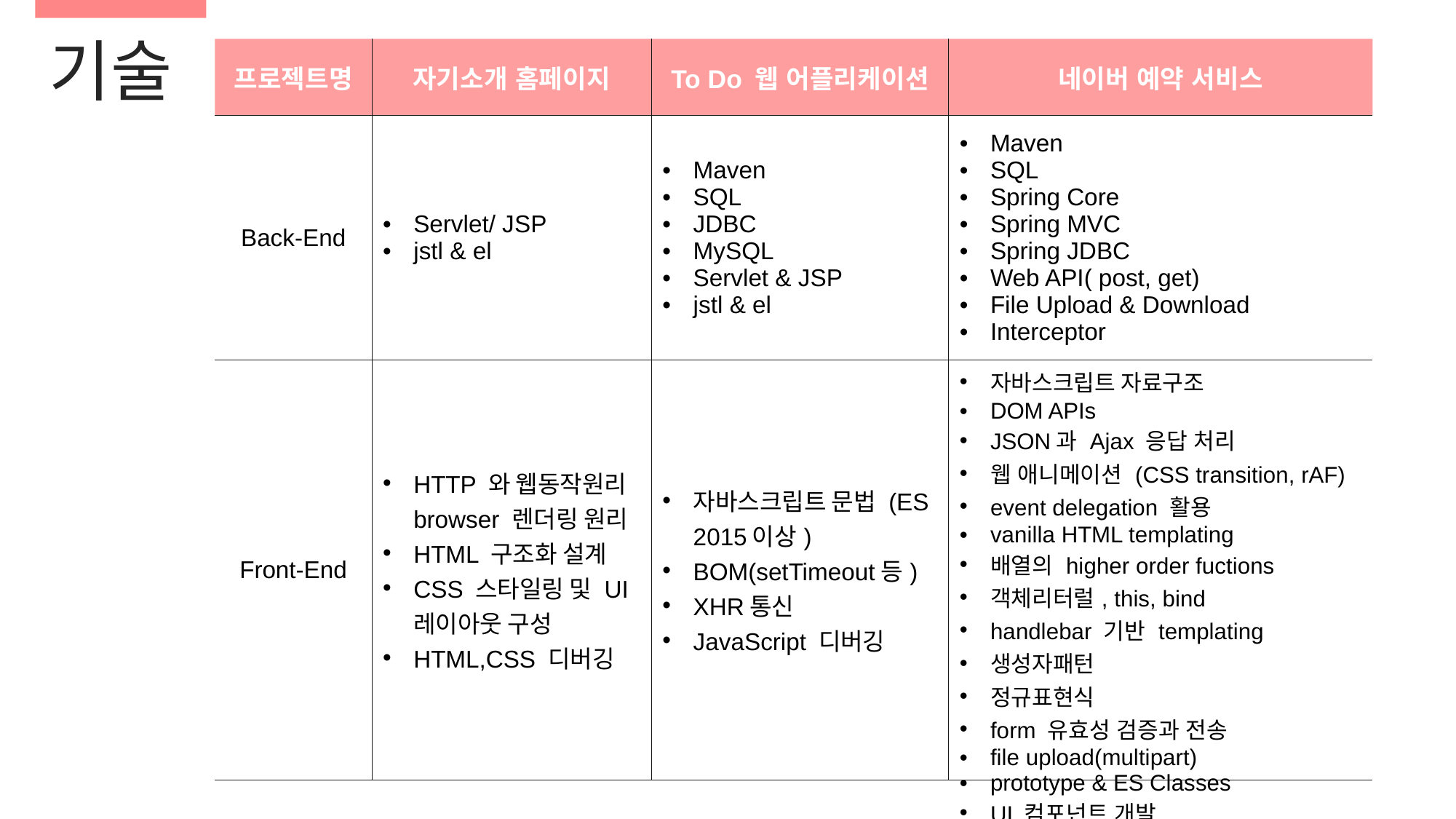

기술
| 프로젝트명 | 자기소개 홈페이지 | To Do 웹 어플리케이션 | 네이버 예약 서비스 |
| --- | --- | --- | --- |
| Back-End | Servlet/ JSP jstl & el | Maven SQL JDBC MySQL Servlet & JSP jstl & el | Maven SQL Spring Core Spring MVC Spring JDBC Web API( post, get) File Upload & Download Interceptor |
| Front-End | HTTP 와 웹동작원리browser 렌더링 원리 HTML 구조화 설계 CSS 스타일링 및 UI 레이아웃 구성 HTML,CSS 디버깅 | 자바스크립트 문법 (ES 2015이상) BOM(setTimeout등) XHR통신 JavaScript 디버깅 | 자바스크립트 자료구조 DOM APIs JSON과 Ajax 응답 처리 웹 애니메이션 (CSS transition, rAF) event delegation 활용 vanilla HTML templating 배열의 higher order fuctions 객체리터럴, this, bind handlebar 기반 templating 생성자패턴 정규표현식 form 유효성 검증과 전송 file upload(multipart) prototype & ES Classes UI 컴포넌트 개발 |